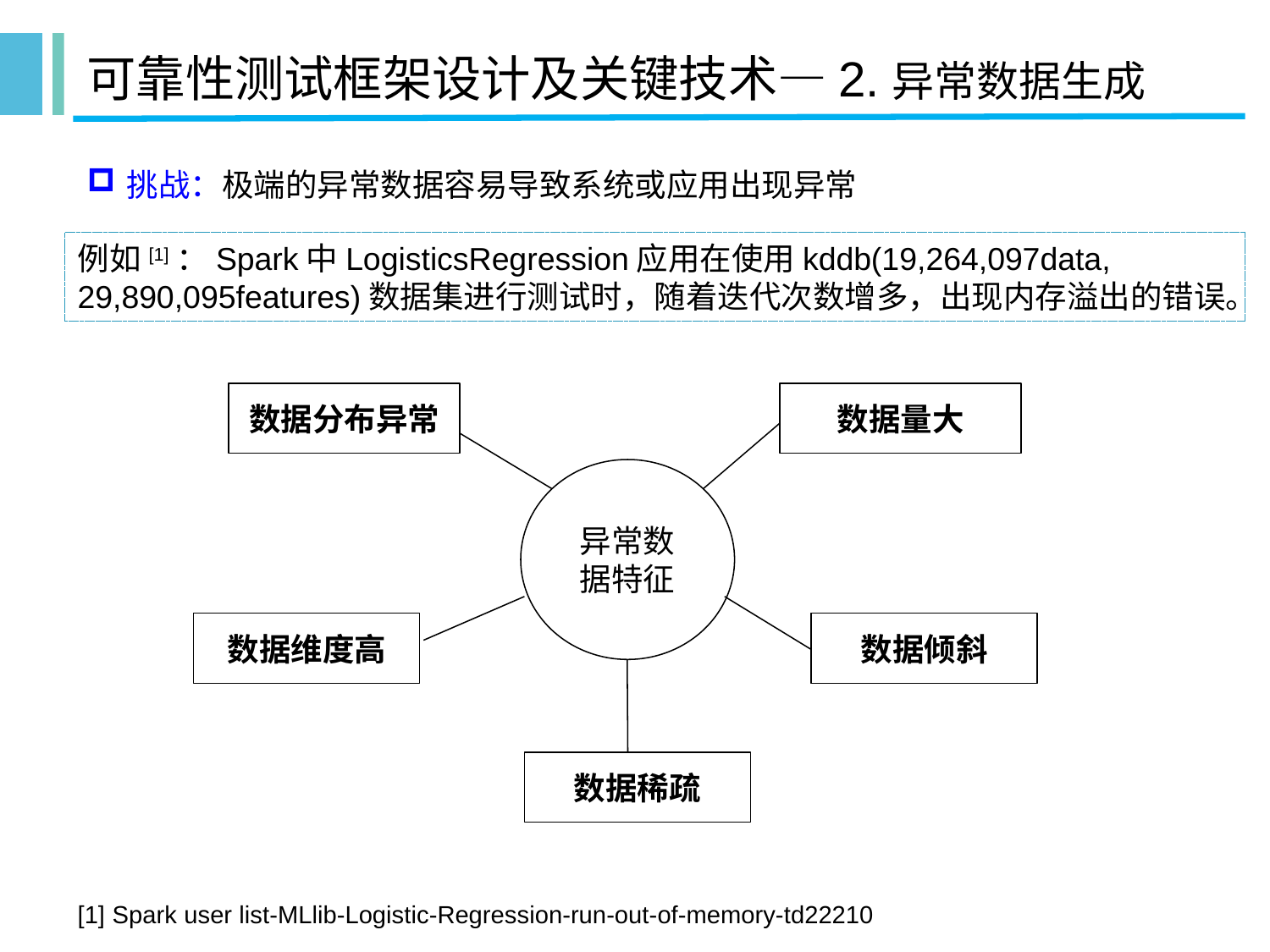

# 可靠性测试框架设计及关键技术—2.异常数据生成
挑战：极端的异常数据容易导致系统或应用出现异常
例如[1]：Spark中LogisticsRegression应用在使用kddb(19,264,097data, 29,890,095features)数据集进行测试时，随着迭代次数增多，出现内存溢出的错误。
数据分布异常
数据量大
异常数据特征
数据维度高
数据倾斜
数据稀疏
[1] Spark user list-MLlib-Logistic-Regression-run-out-of-memory-td22210